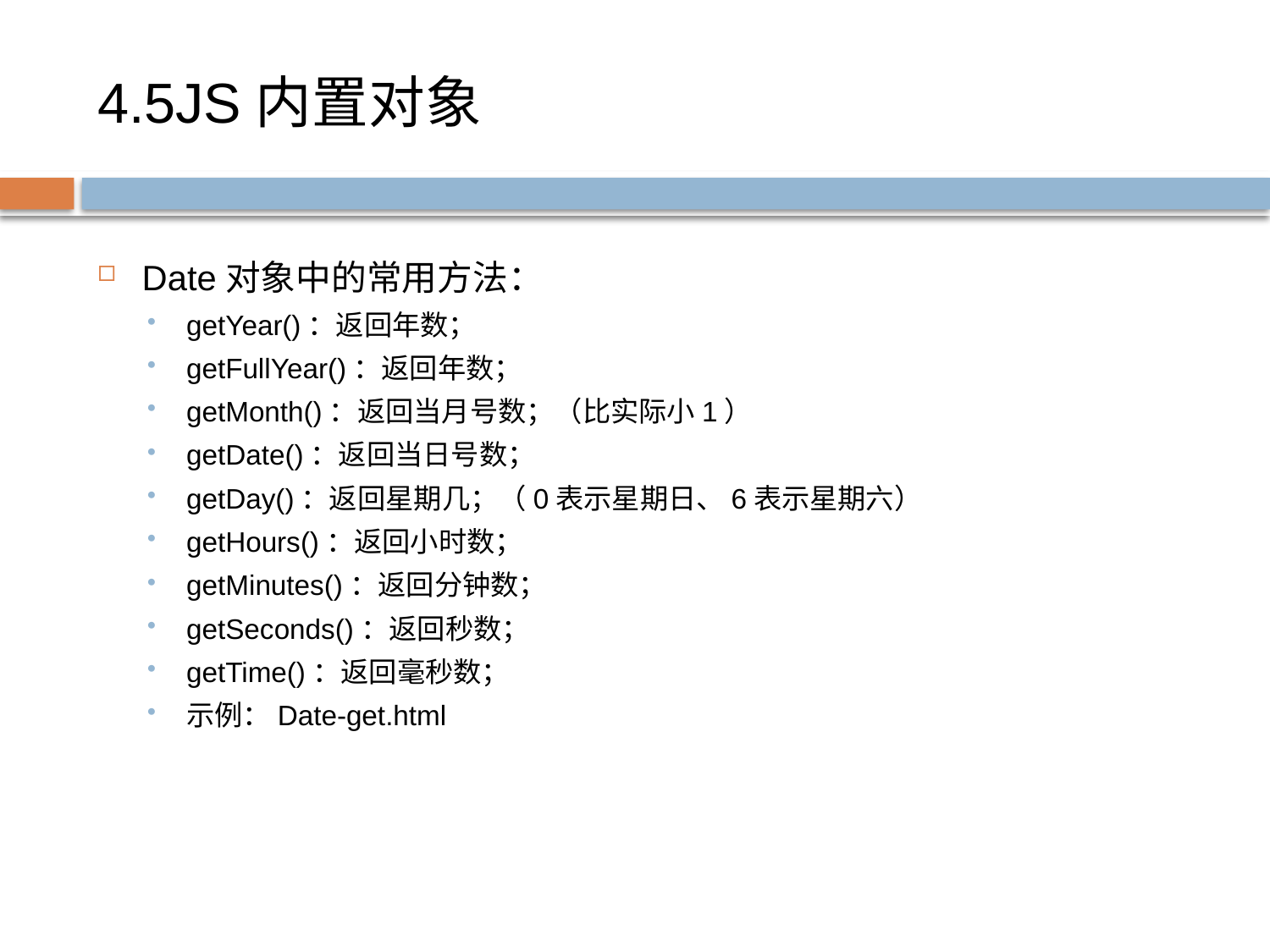

# 4.5JS内置对象
Date对象中的常用方法：
getYear()：返回年数；
getFullYear()：返回年数；
getMonth()：返回当月号数；（比实际小1）
getDate()：返回当日号数；
getDay()：返回星期几；（0表示星期日、6表示星期六）
getHours()：返回小时数；
getMinutes()：返回分钟数；
getSeconds()：返回秒数；
getTime()：返回毫秒数；
示例：Date-get.html